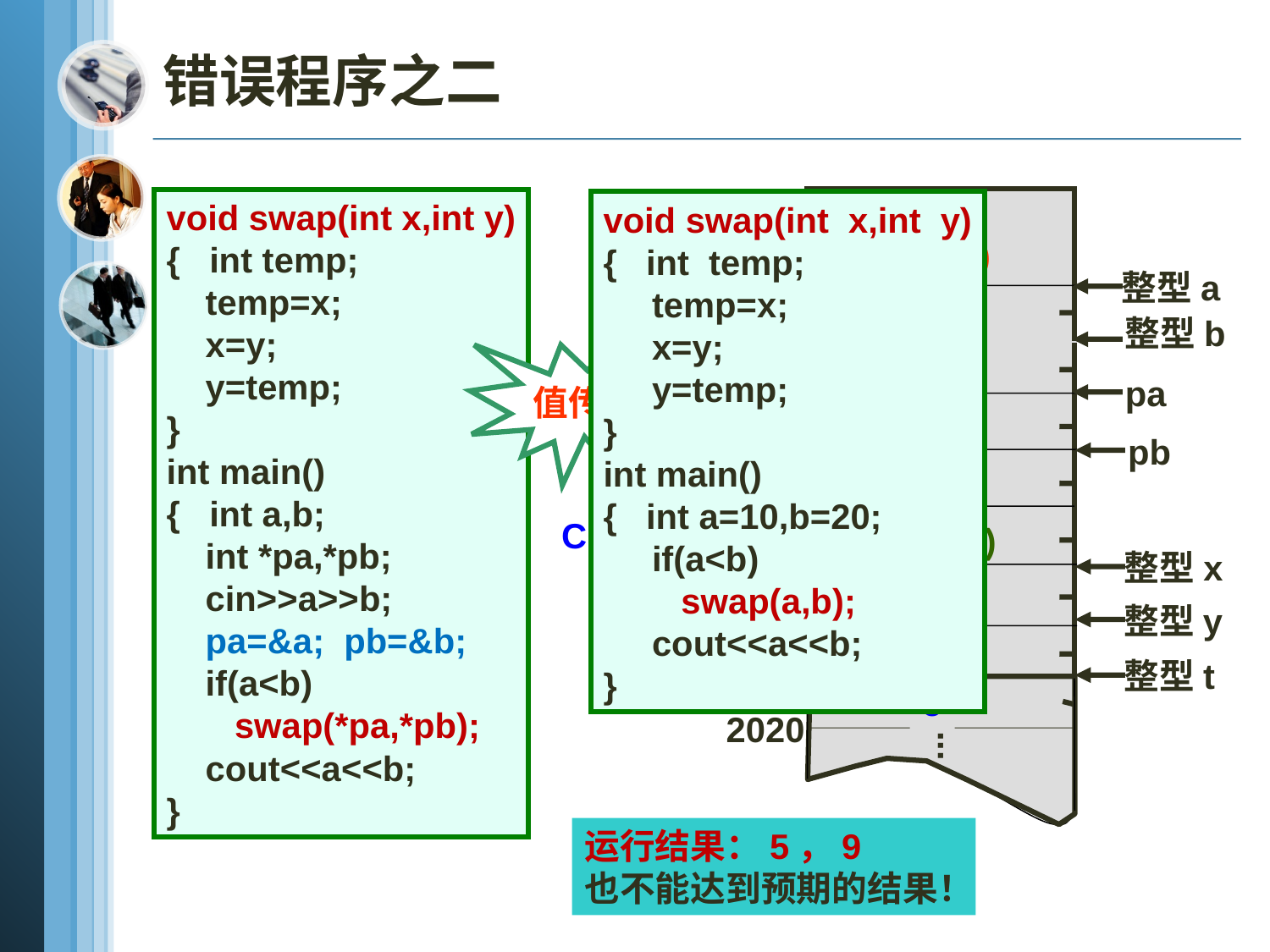

错误程序之二

…...
2000

2004

2008

200C

2010

2014

2018

201C

2020

...
void swap(int x,int y)
{   int temp;
    temp=x;
    x=y;
    y=temp;
}
int main()
{   int a,b;
    int *pa,*pb;
    cin>>a>>b;
    pa=&a;  pb=&b;
    if(a<b)
       swap(*pa,*pb);
    cout<<a<<b;
}
void swap(int  x,int  y)
{   int  temp;
     temp=x;
     x=y;
     y=temp;
}
int main()
{   int a=10,b=20;
     if(a<b)
        swap(a,b);
     cout<<a<<b;
}
(main)
整型a

  整型b

pa

pb

5
值传递
9
2000
2004

5
COPY
(swap)
整型x

整型y

整型t

9
9
5
5
运行结果：5，9
也不能达到预期的结果！